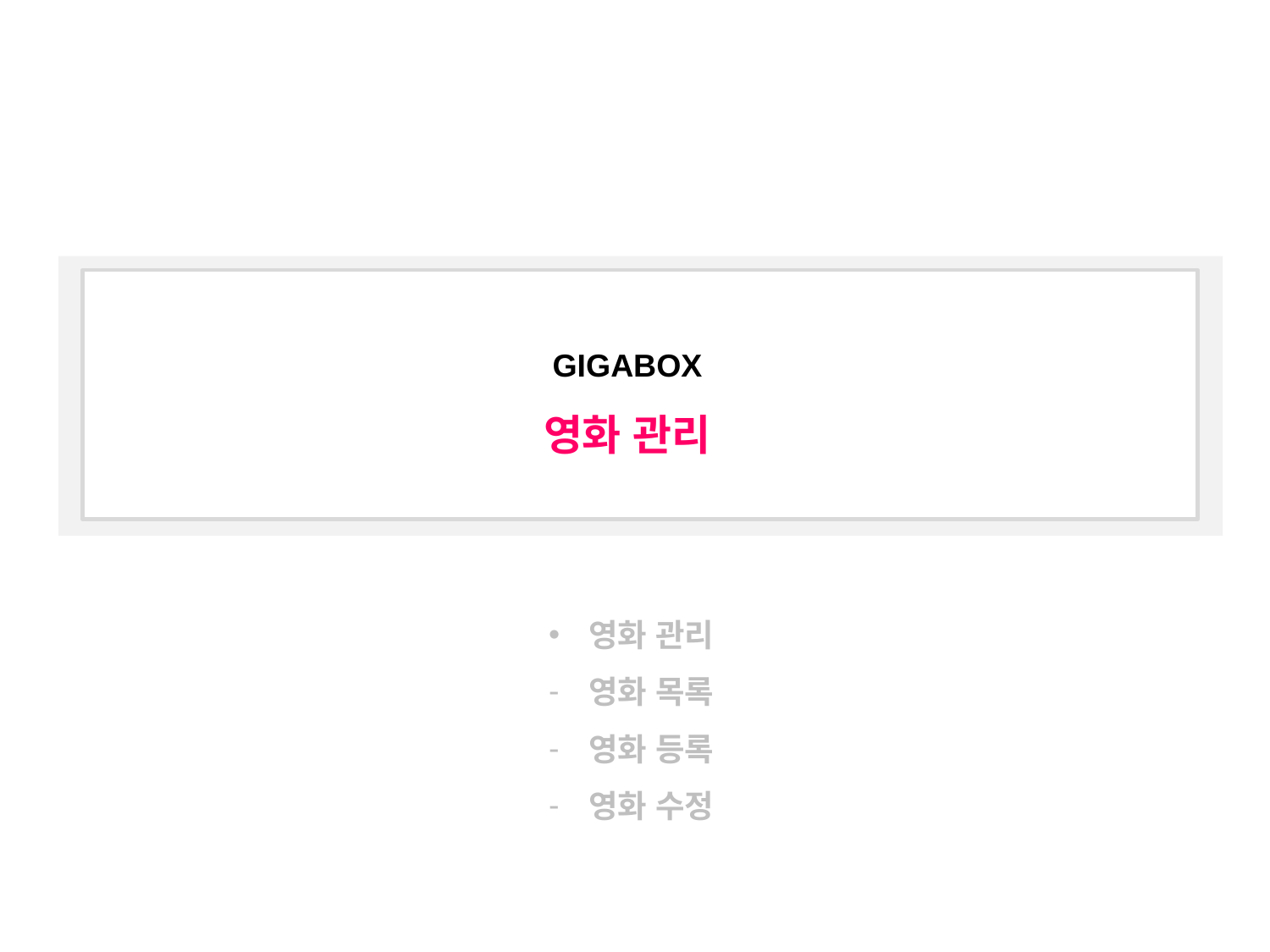

GIGABOX
영화 관리
영화 관리
영화 목록
영화 등록
영화 수정